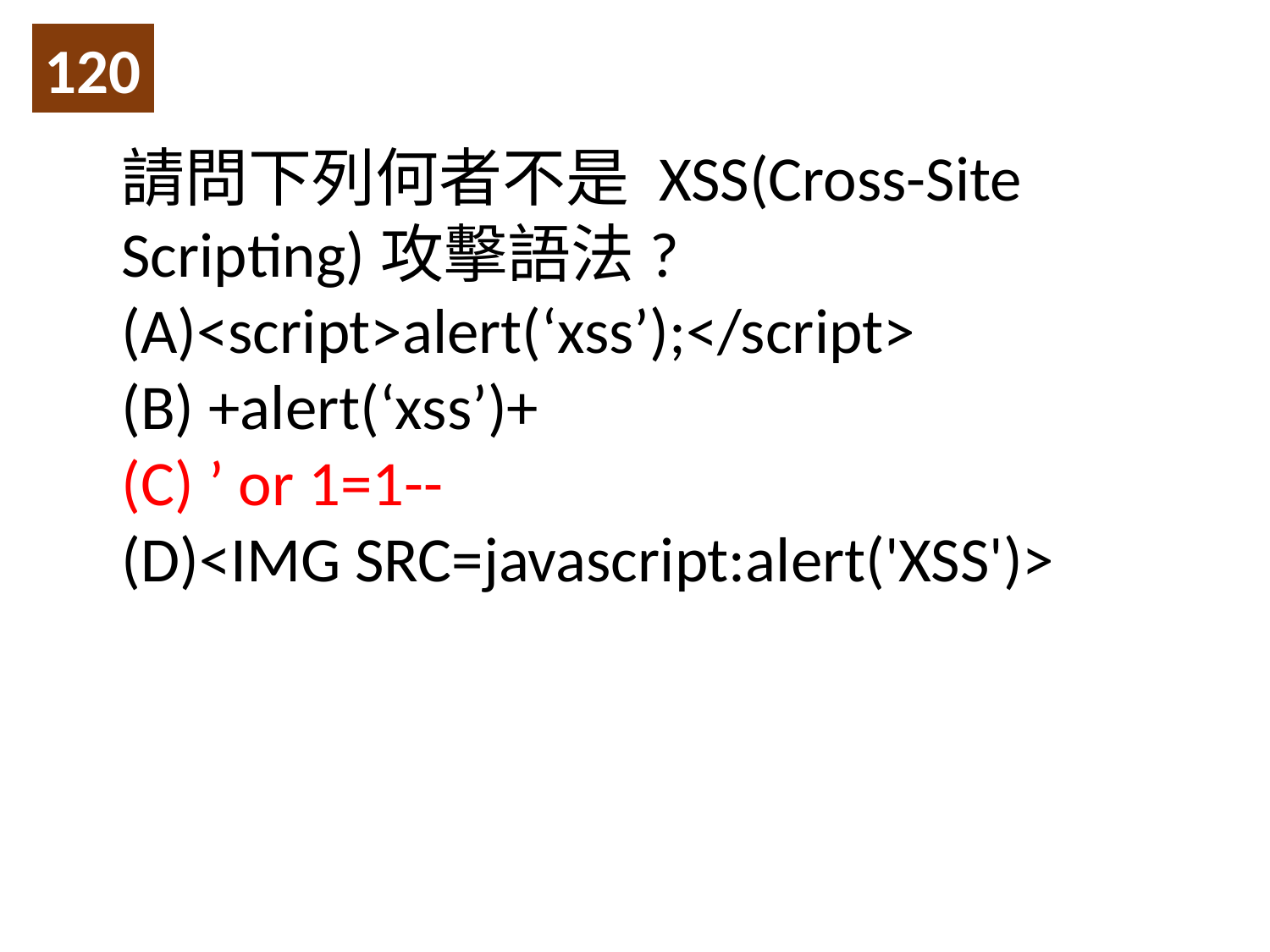

120
請問下列何者不是 XSS(Cross-Site Scripting)攻擊語法?
(A)<script>alert(‘xss’);</script>
(B) +alert(‘xss’)+
(C) ’ or 1=1--
(D)<IMG SRC=javascript:alert('XSS')>